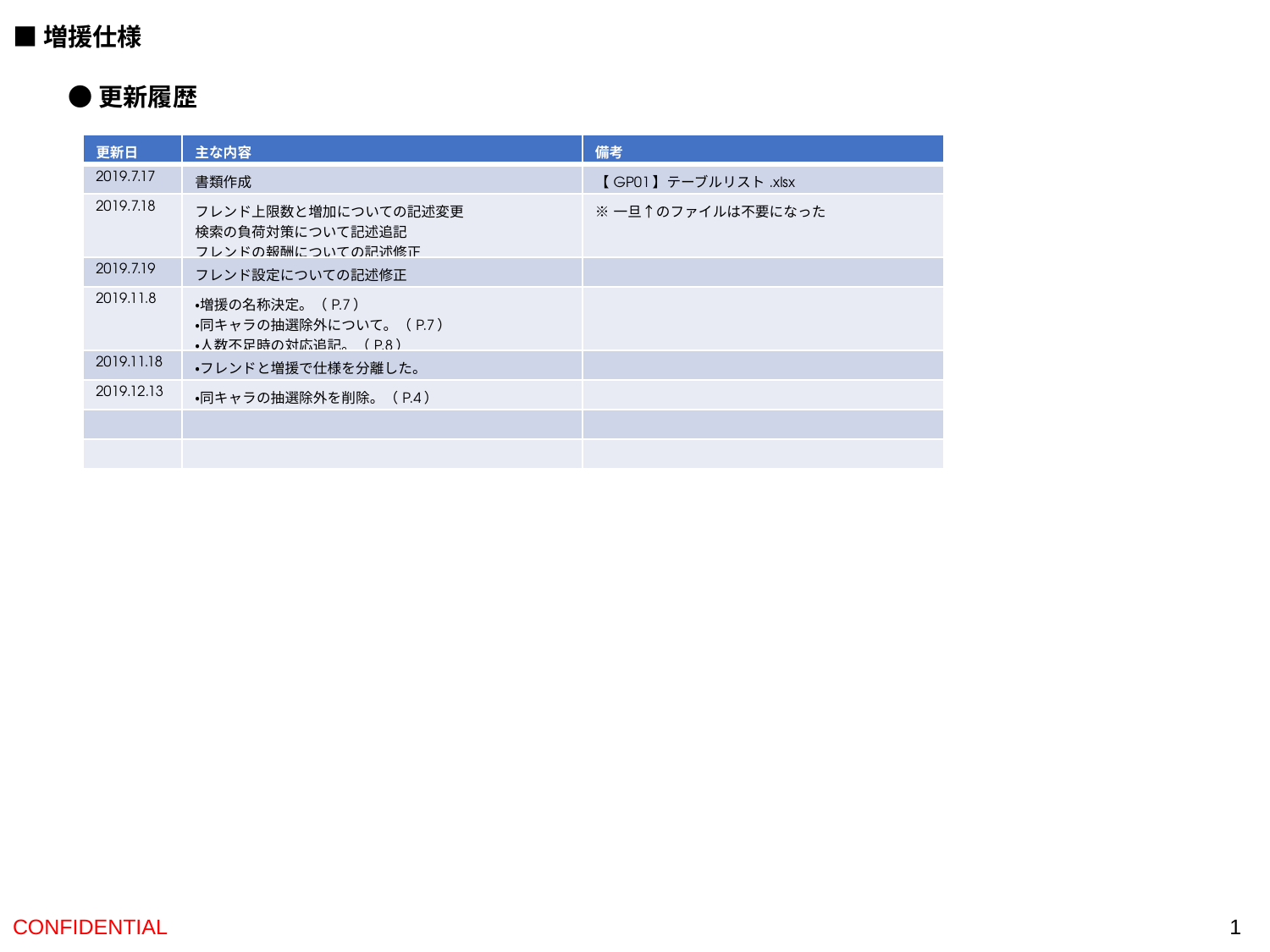

■増援仕様
●更新履歴
| 更新日 | 主な内容 | 備考 |
| --- | --- | --- |
| 2019.7.17 | 書類作成 | 【GP01】テーブルリスト.xlsx |
| 2019.7.18 | フレンド上限数と増加についての記述変更 検索の負荷対策について記述追記 フレンドの報酬についての記述修正 | ※一旦↑のファイルは不要になった |
| 2019.7.19 | フレンド設定についての記述修正 |  |
| 2019.11.8 | ・増援の名称決定。（P.7） ・同キャラの抽選除外について。（P.7） ・人数不足時の対応追記。（P.8） |  |
| 2019.11.18 | ・フレンドと増援で仕様を分離した。 |  |
| 2019.12.13 | ・同キャラの抽選除外を削除。（P.4） |  |
|  |  |  |
|  |  |  |
1
CONFIDENTIAL